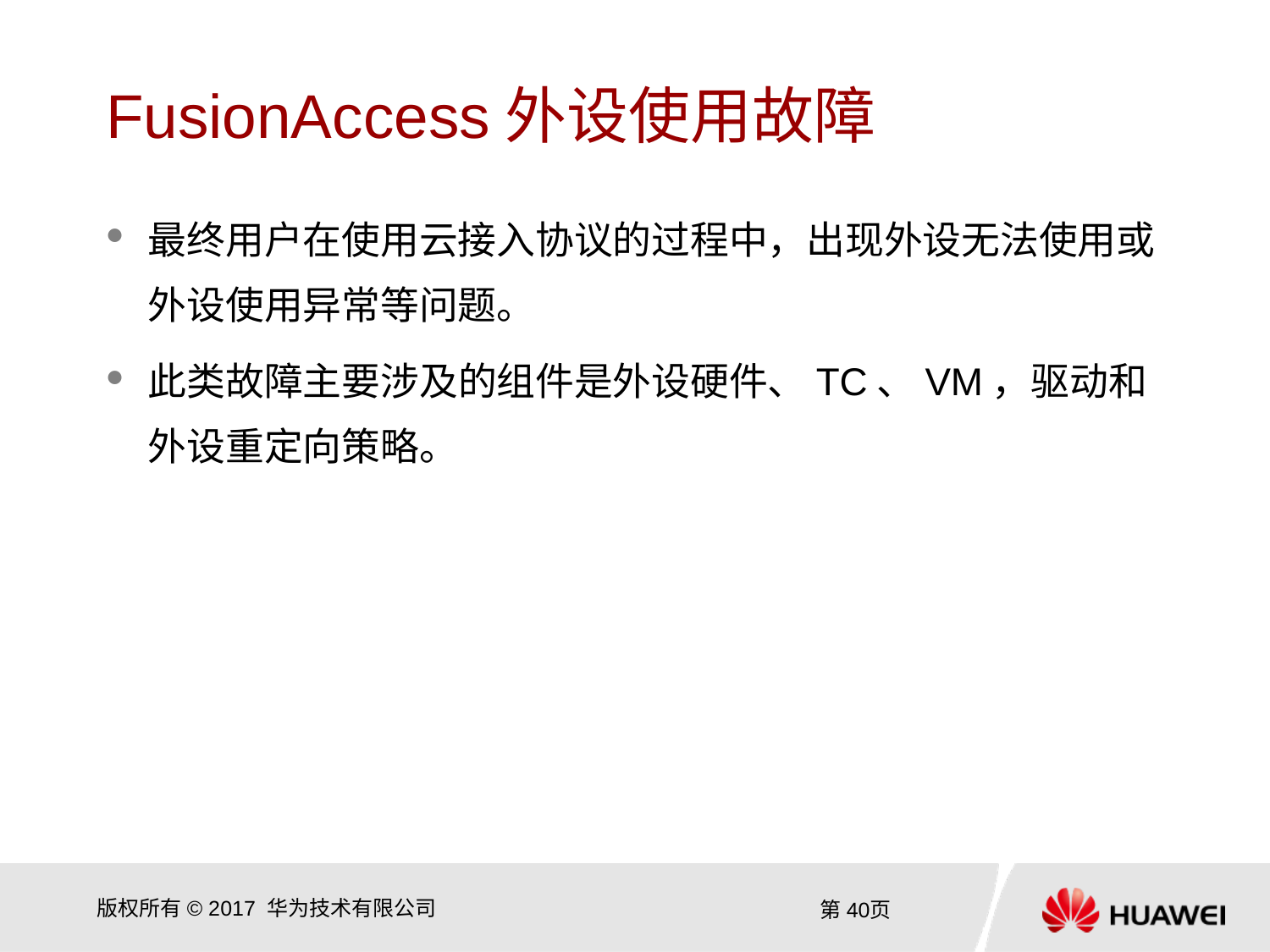

# FusionAccess外设使用故障
最终用户在使用云接入协议的过程中，出现外设无法使用或外设使用异常等问题。
此类故障主要涉及的组件是外设硬件、TC、VM，驱动和外设重定向策略。